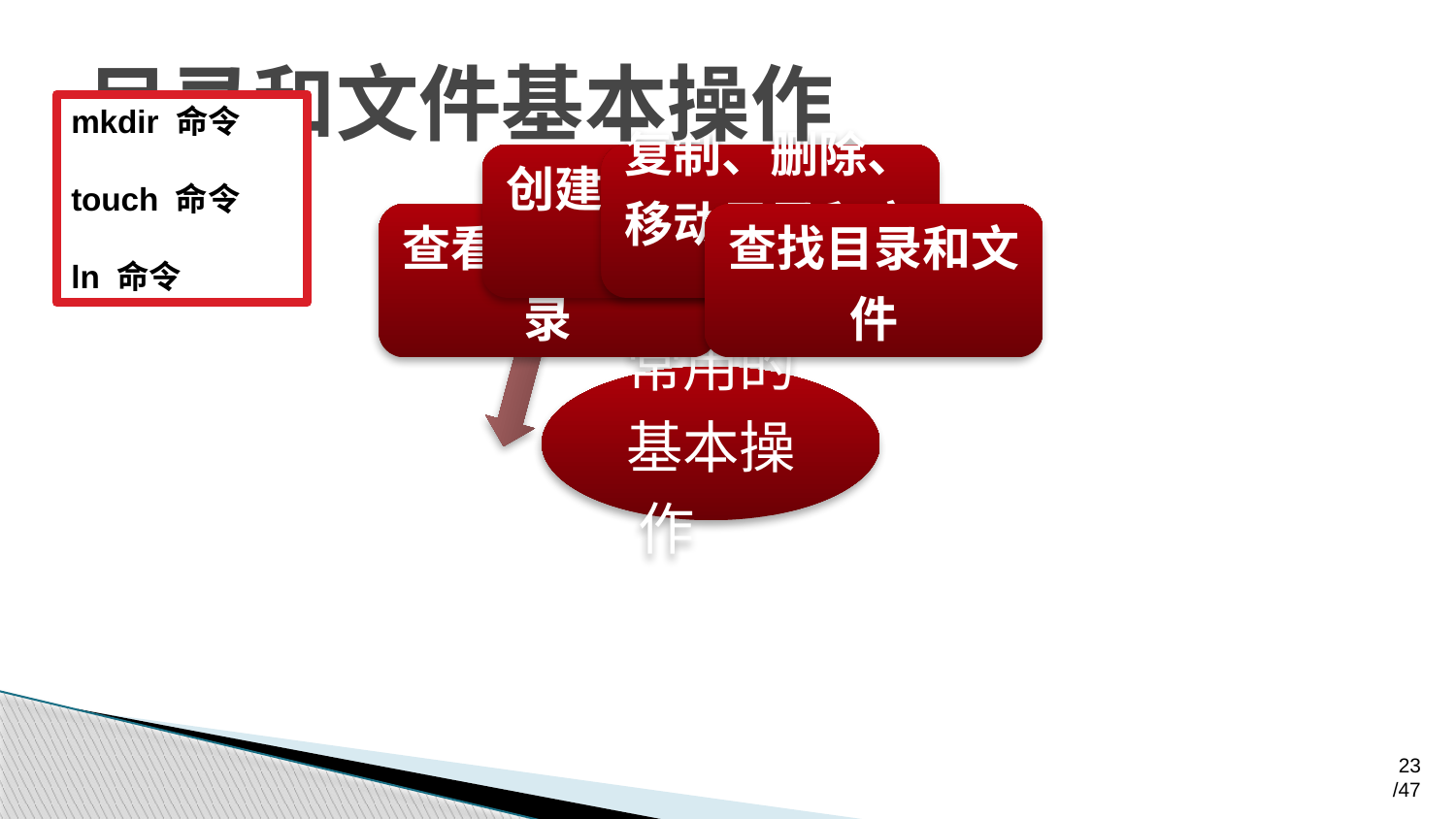

# 目录和文件基本操作
mkdir 命令

touch 命令

ln 命令
常用的
基本操作
查找目录和文件
23/47